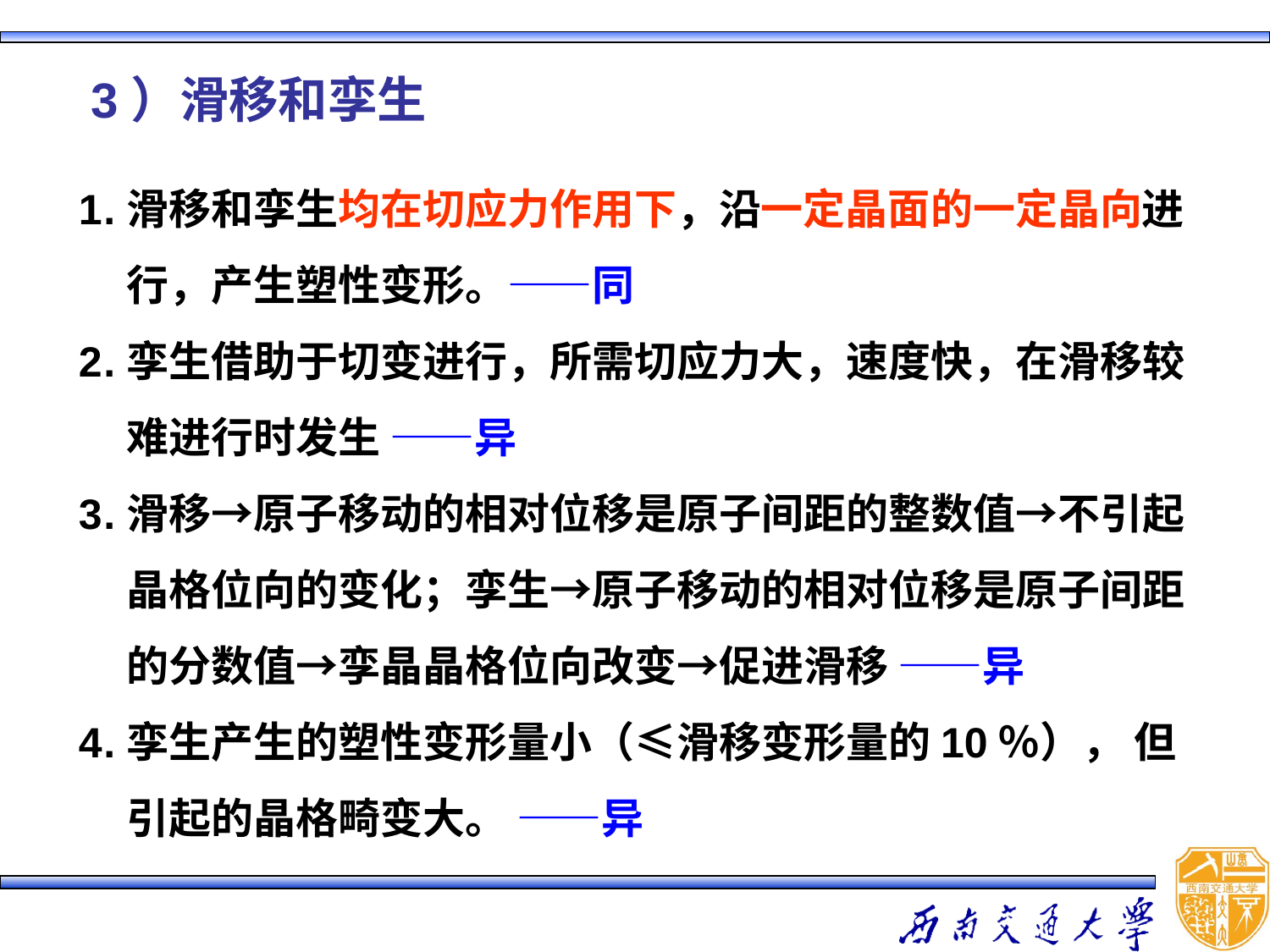

3）滑移和孪生
滑移和孪生均在切应力作用下，沿一定晶面的一定晶向进行，产生塑性变形。——同
孪生借助于切变进行，所需切应力大，速度快，在滑移较难进行时发生 ——异
滑移→原子移动的相对位移是原子间距的整数值→不引起晶格位向的变化；孪生→原子移动的相对位移是原子间距的分数值→孪晶晶格位向改变→促进滑移 ——异
孪生产生的塑性变形量小（≤滑移变形量的10％）， 但引起的晶格畸变大。 ——异